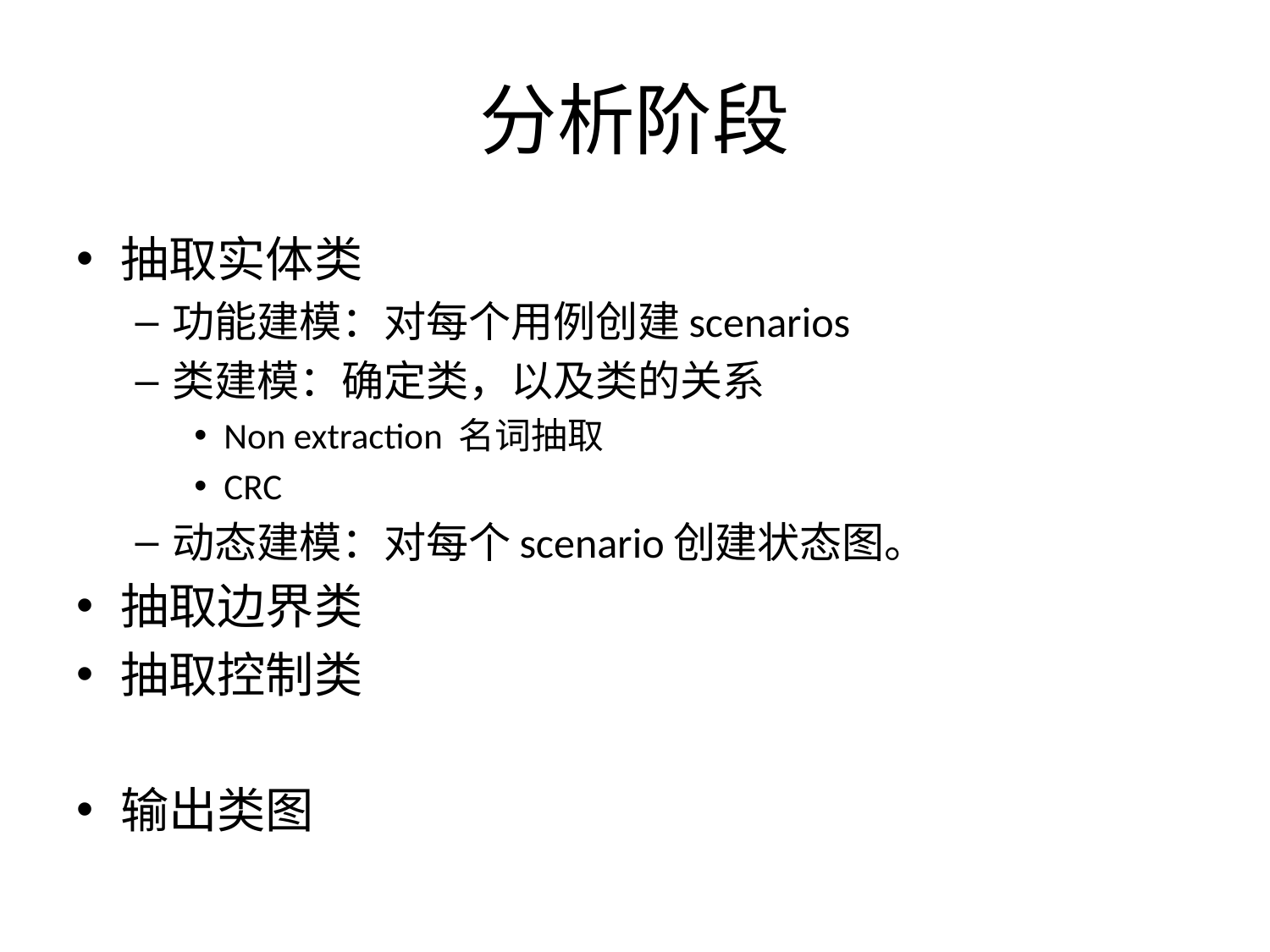

# 分析阶段
抽取实体类
功能建模：对每个用例创建scenarios
类建模：确定类，以及类的关系
Non extraction 名词抽取
CRC
动态建模：对每个scenario创建状态图。
抽取边界类
抽取控制类

输出类图